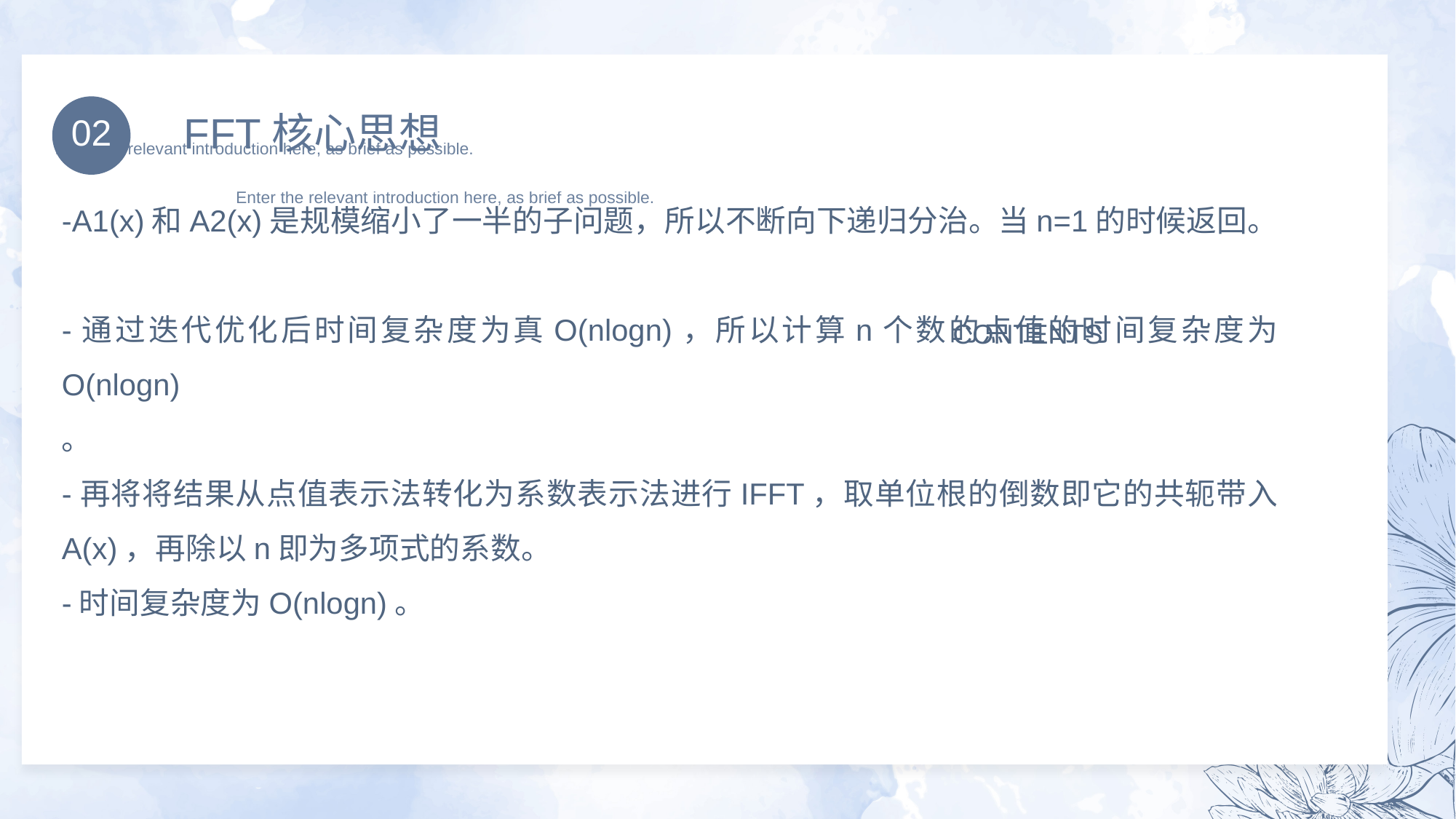

FFT核心思想
Enter the relevant introduction here, as brief as possible.
02
-A1(x)和A2(x)是规模缩小了一半的子问题，所以不断向下递归分治。当n=1的时候返回。

-通过迭代优化后时间复杂度为真O(nlogn)，所以计算n个数的点值的时间复杂度为O(nlogn)
。
-再将将结果从点值表示法转化为系数表示法进行IFFT，取单位根的倒数即它的共轭带入A(x)，再除以n即为多项式的系数。
-时间复杂度为O(nlogn)。
Enter the relevant introduction here, as brief as possible.
CONTENTS